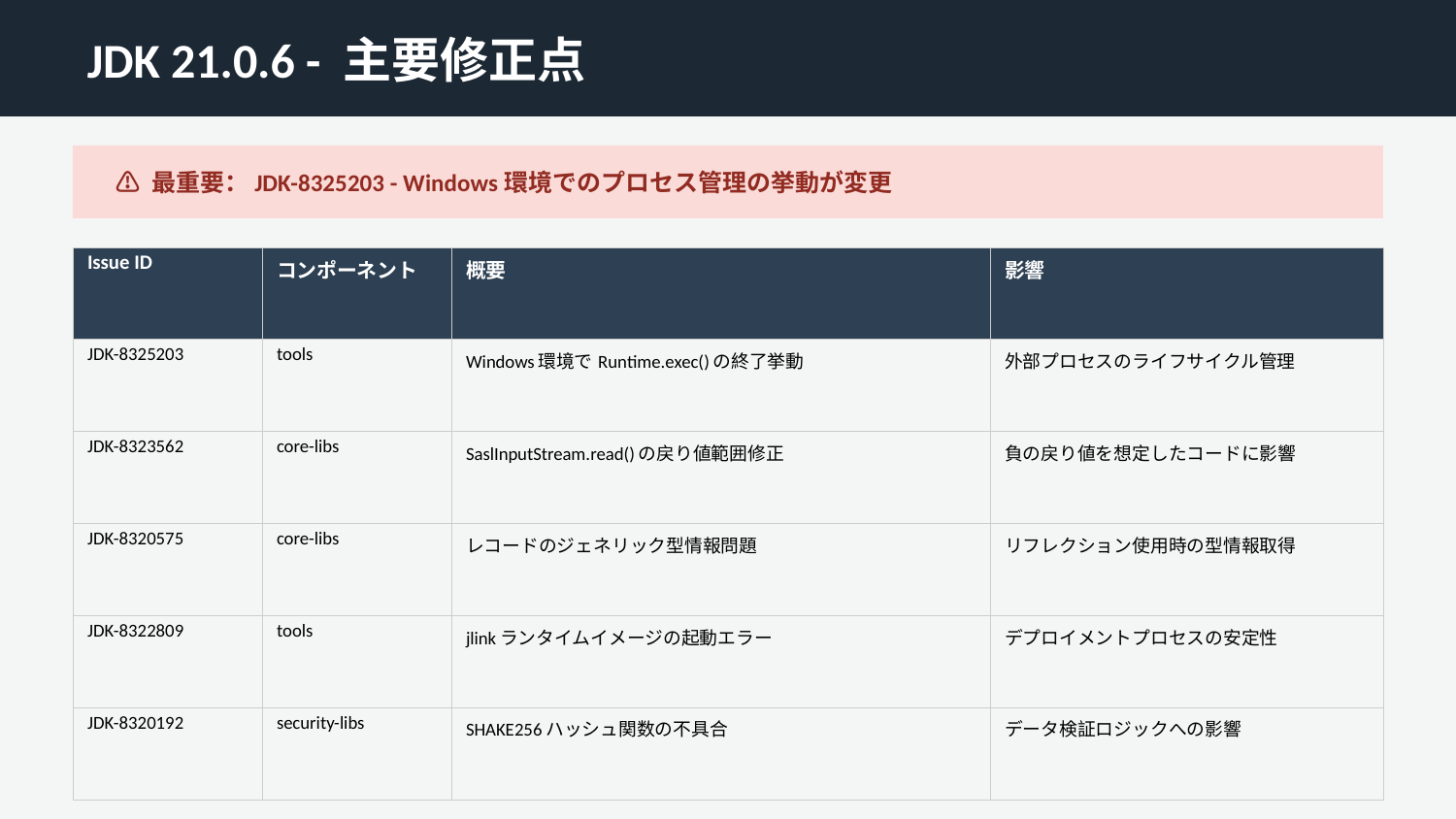

JDK 21.0.6 - 主要修正点

⚠️ 最重要：JDK-8325203 - Windows環境でのプロセス管理の挙動が変更
| Issue ID | コンポーネント | 概要 | 影響 |
| --- | --- | --- | --- |
| JDK-8325203 | tools | Windows環境でRuntime.exec()の終了挙動 | 外部プロセスのライフサイクル管理 |
| JDK-8323562 | core-libs | SaslInputStream.read()の戻り値範囲修正 | 負の戻り値を想定したコードに影響 |
| JDK-8320575 | core-libs | レコードのジェネリック型情報問題 | リフレクション使用時の型情報取得 |
| JDK-8322809 | tools | jlinkランタイムイメージの起動エラー | デプロイメントプロセスの安定性 |
| JDK-8320192 | security-libs | SHAKE256ハッシュ関数の不具合 | データ検証ロジックへの影響 |